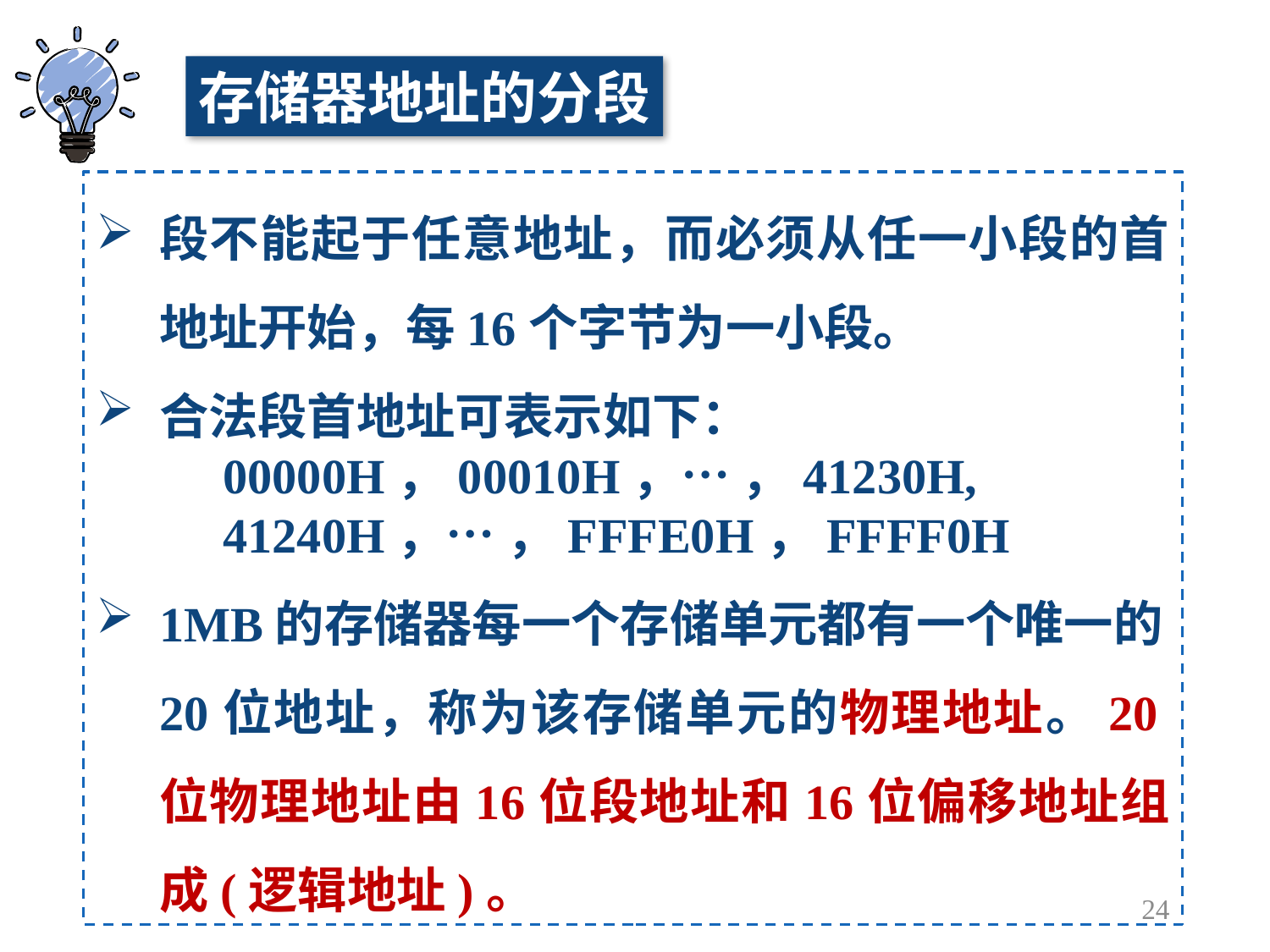

存储器地址的分段
段不能起于任意地址，而必须从任一小段的首地址开始，每16个字节为一小段。
合法段首地址可表示如下：
	00000H，00010H，… ，41230H,
	41240H，… ，FFFE0H，FFFF0H
1MB的存储器每一个存储单元都有一个唯一的20位地址，称为该存储单元的物理地址。20位物理地址由16位段地址和16位偏移地址组成(逻辑地址)。
24